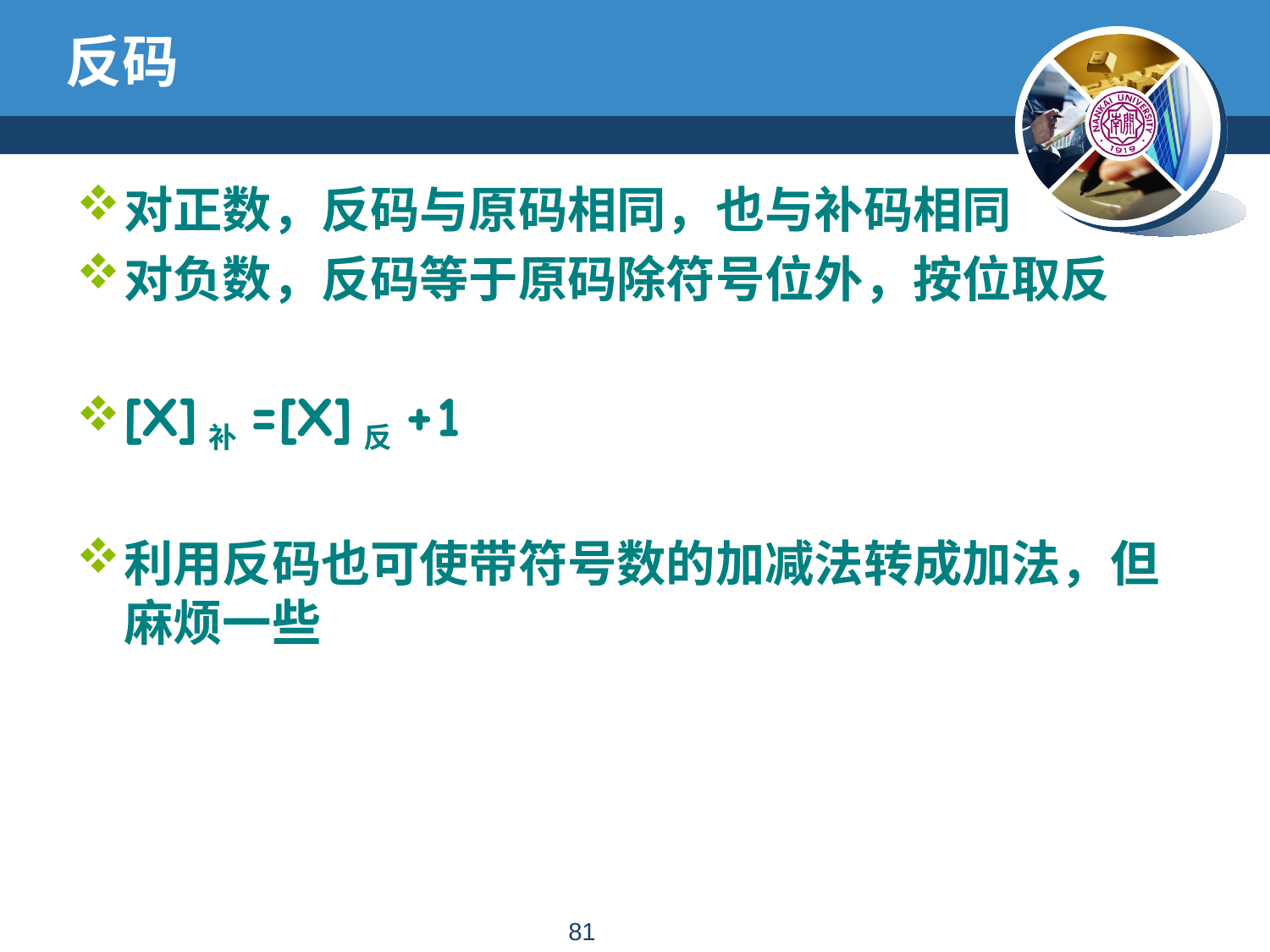

# 反码
对正数，反码与原码相同，也与补码相同
对负数，反码等于原码除符号位外，按位取反

[X]补=[X]反+1

利用反码也可使带符号数的加减法转成加法，但麻烦一些
81